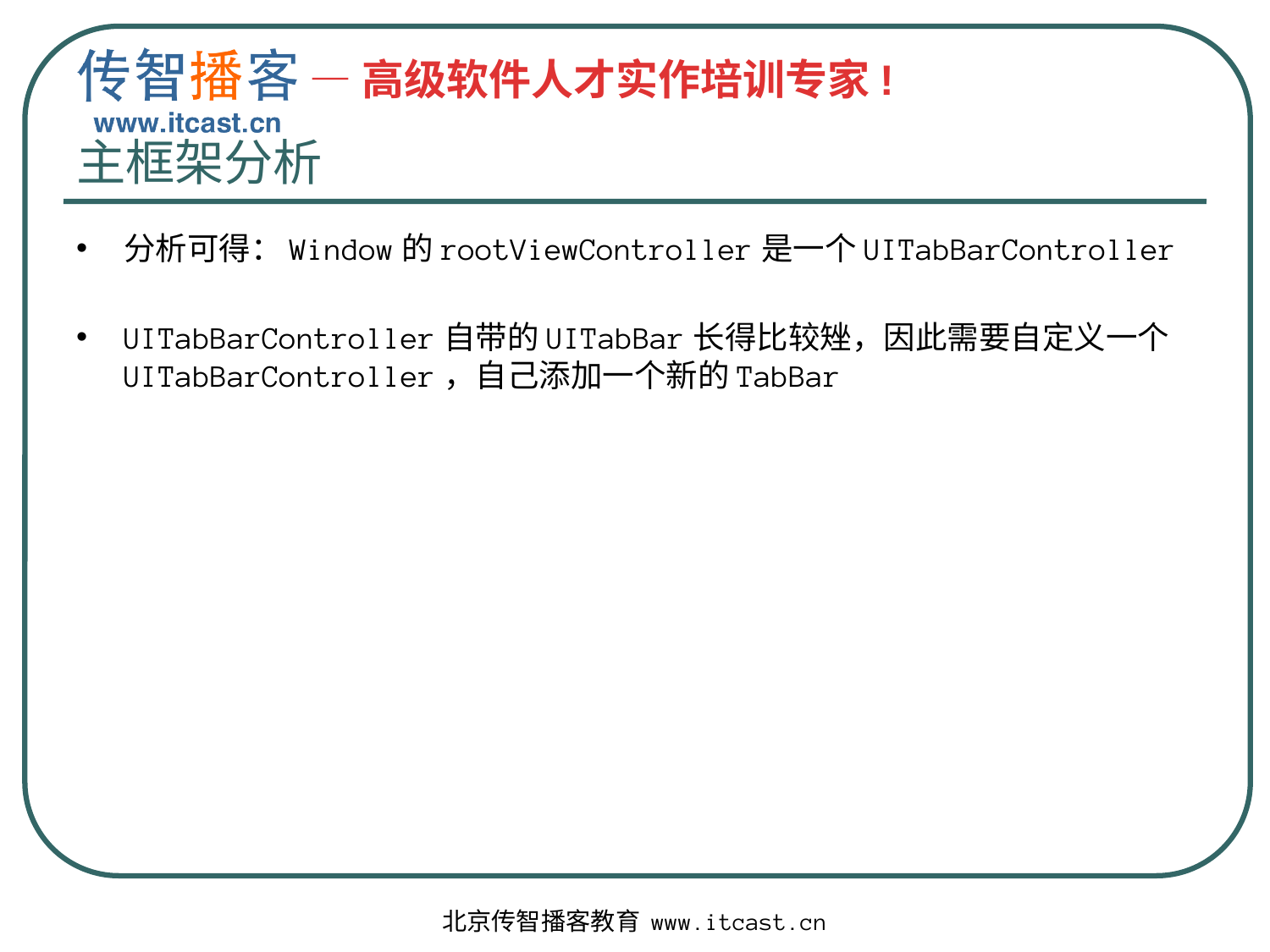

# 主框架分析
分析可得：Window的rootViewController是一个UITabBarController

UITabBarController自带的UITabBar长得比较矬，因此需要自定义一个UITabBarController，自己添加一个新的TabBar